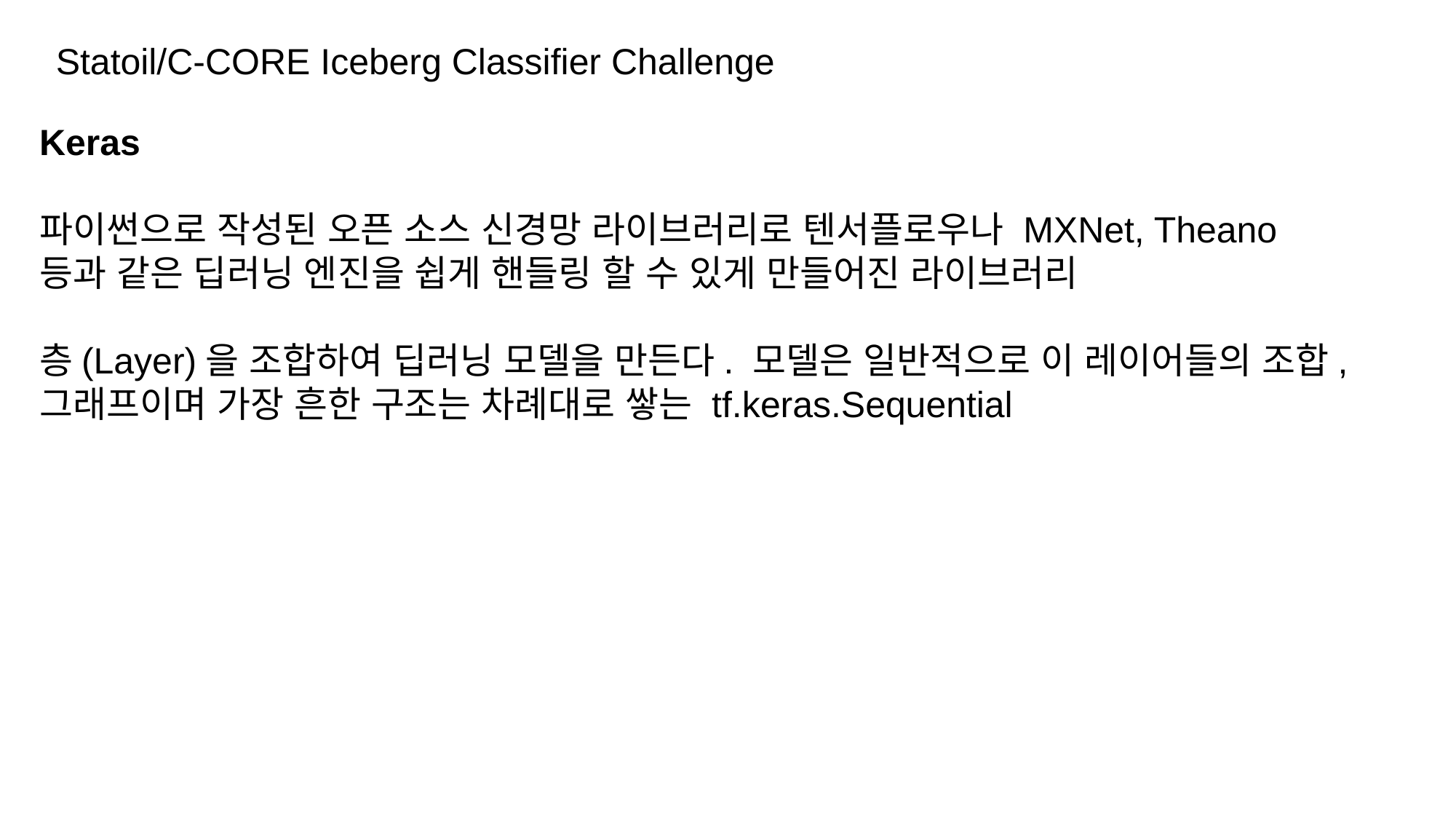

Statoil/C-CORE Iceberg Classifier Challenge
Keras

파이썬으로 작성된 오픈 소스 신경망 라이브러리로 텐서플로우나 MXNet, Theano
등과 같은 딥러닝 엔진을 쉽게 핸들링 할 수 있게 만들어진 라이브러리

층(Layer)을 조합하여 딥러닝 모델을 만든다. 모델은 일반적으로 이 레이어들의 조합, 그래프이며 가장 흔한 구조는 차례대로 쌓는 tf.keras.Sequential